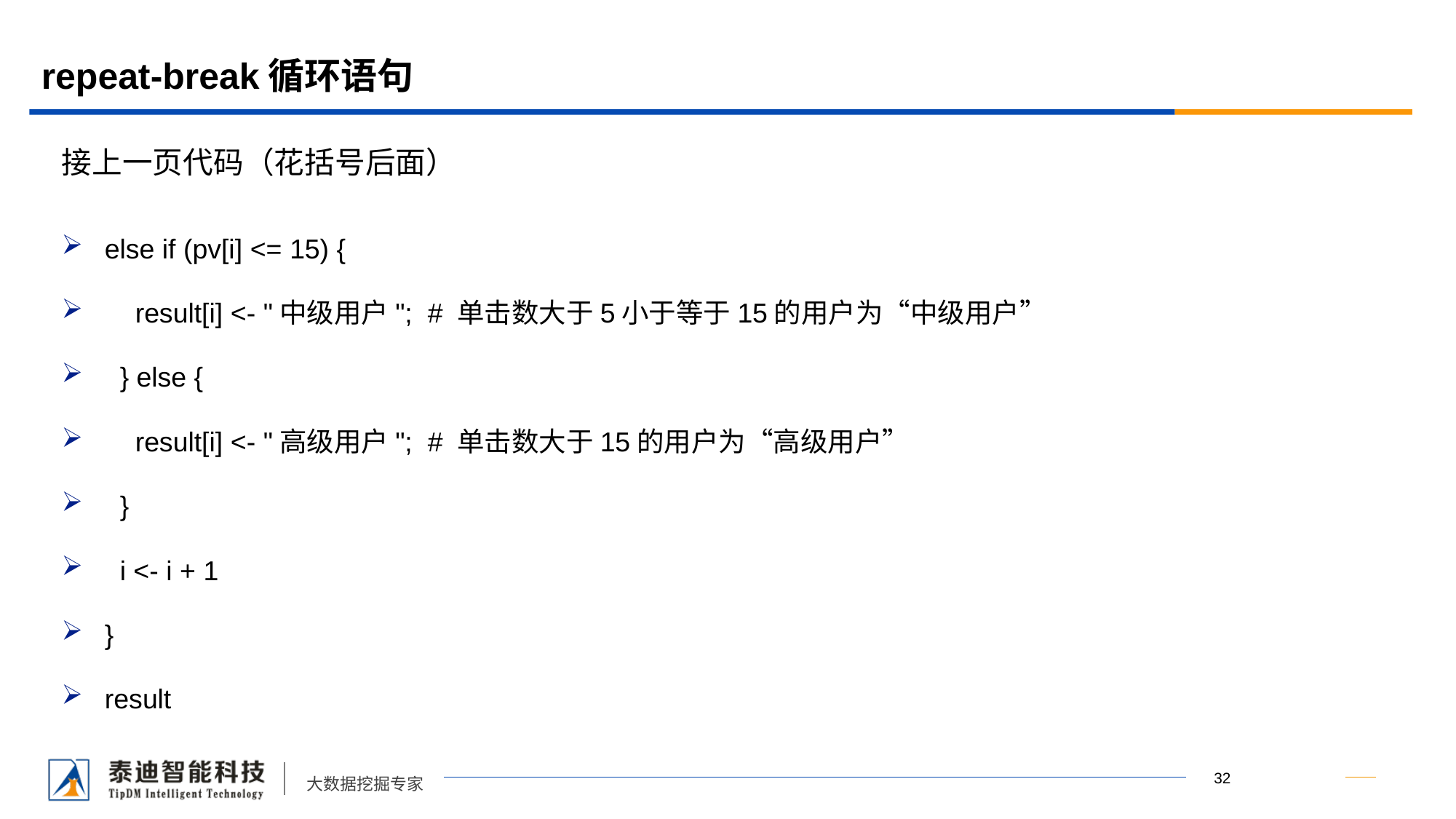

# repeat-break循环语句
接上一页代码（花括号后面）
else if (pv[i] <= 15) {
    result[i] <- "中级用户";  # 单击数大于5小于等于15的用户为“中级用户”
  } else {
    result[i] <- "高级用户";  # 单击数大于15的用户为“高级用户”
  }
  i <- i + 1
}
result